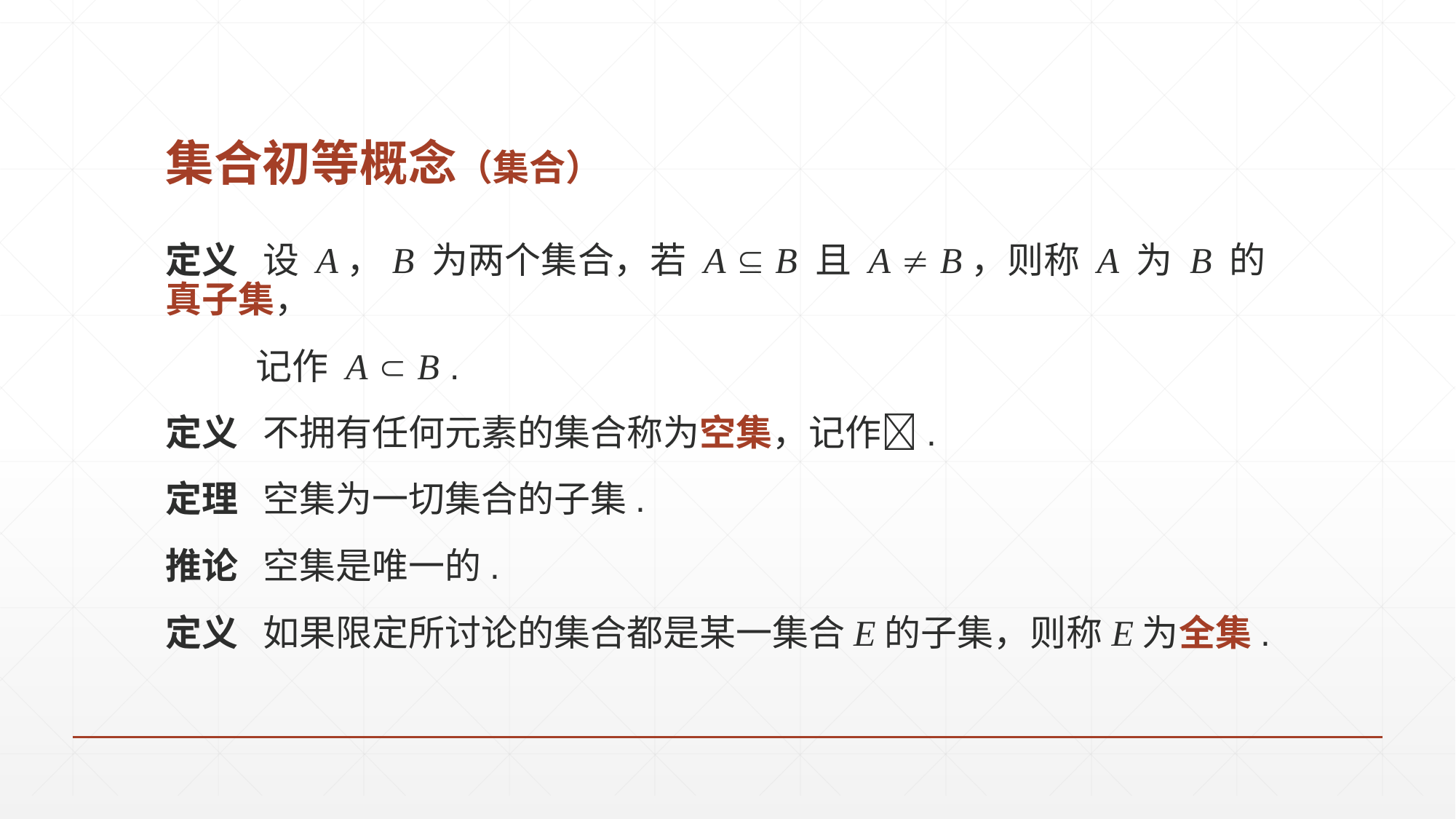

# 集合初等概念（集合）
定义   设 A，B 为两个集合，若 A ⊆ B 且 A ≠ B，则称 A 为 B 的真子集，
          记作 A ⊂ B .
定义   不拥有任何元素的集合称为空集，记作∅.
定理   空集为一切集合的子集.
推论   空集是唯一的.
定义   如果限定所讨论的集合都是某一集合E的子集，则称E为全集.